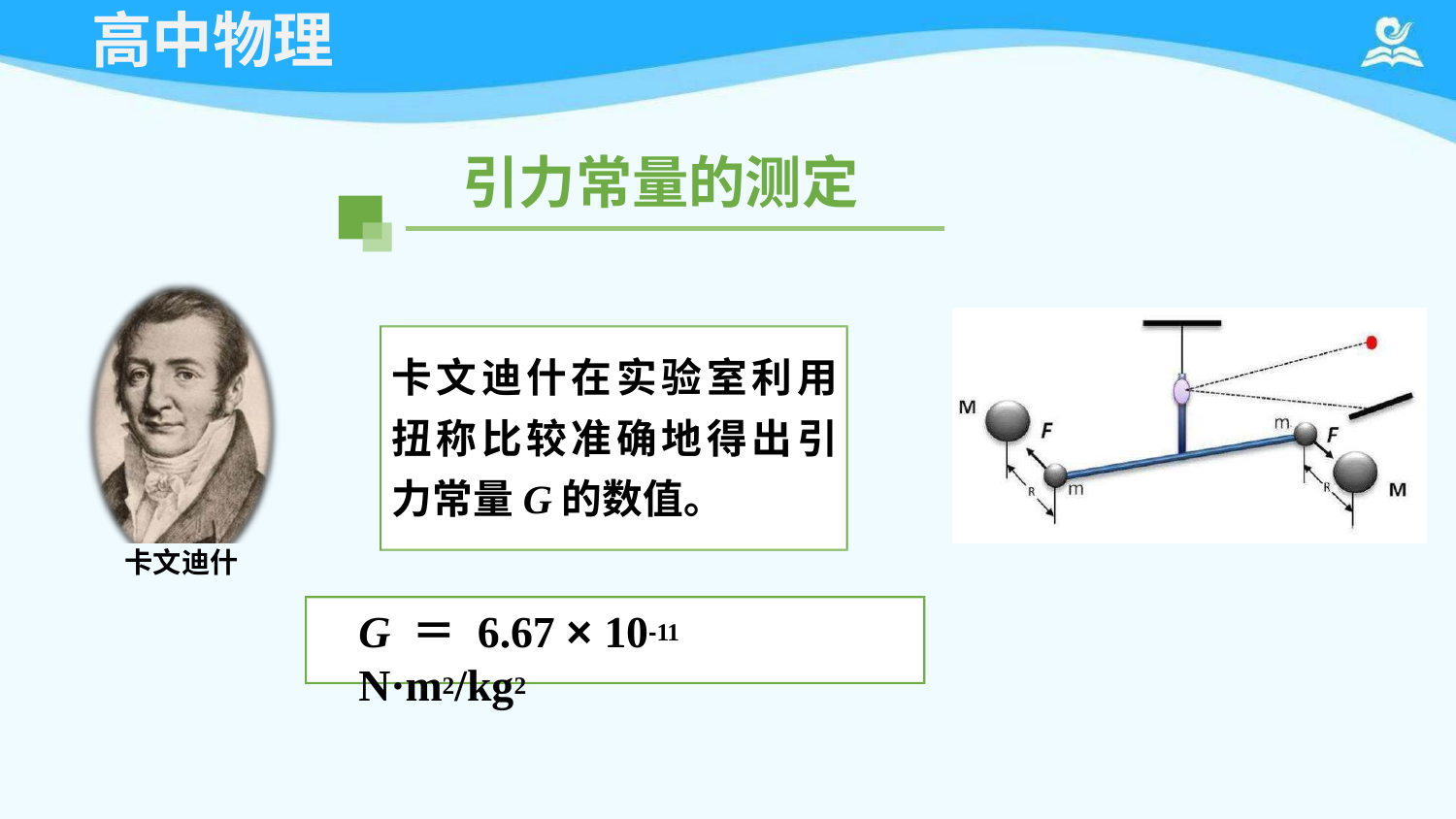

# 高中物理
引力常量的测定

卡文迪什在实验室利用 扭称比较准确地得出引 力常量G的数值。
卡文迪什
G ＝ 6.67 × 10-11 N·m2/kg2